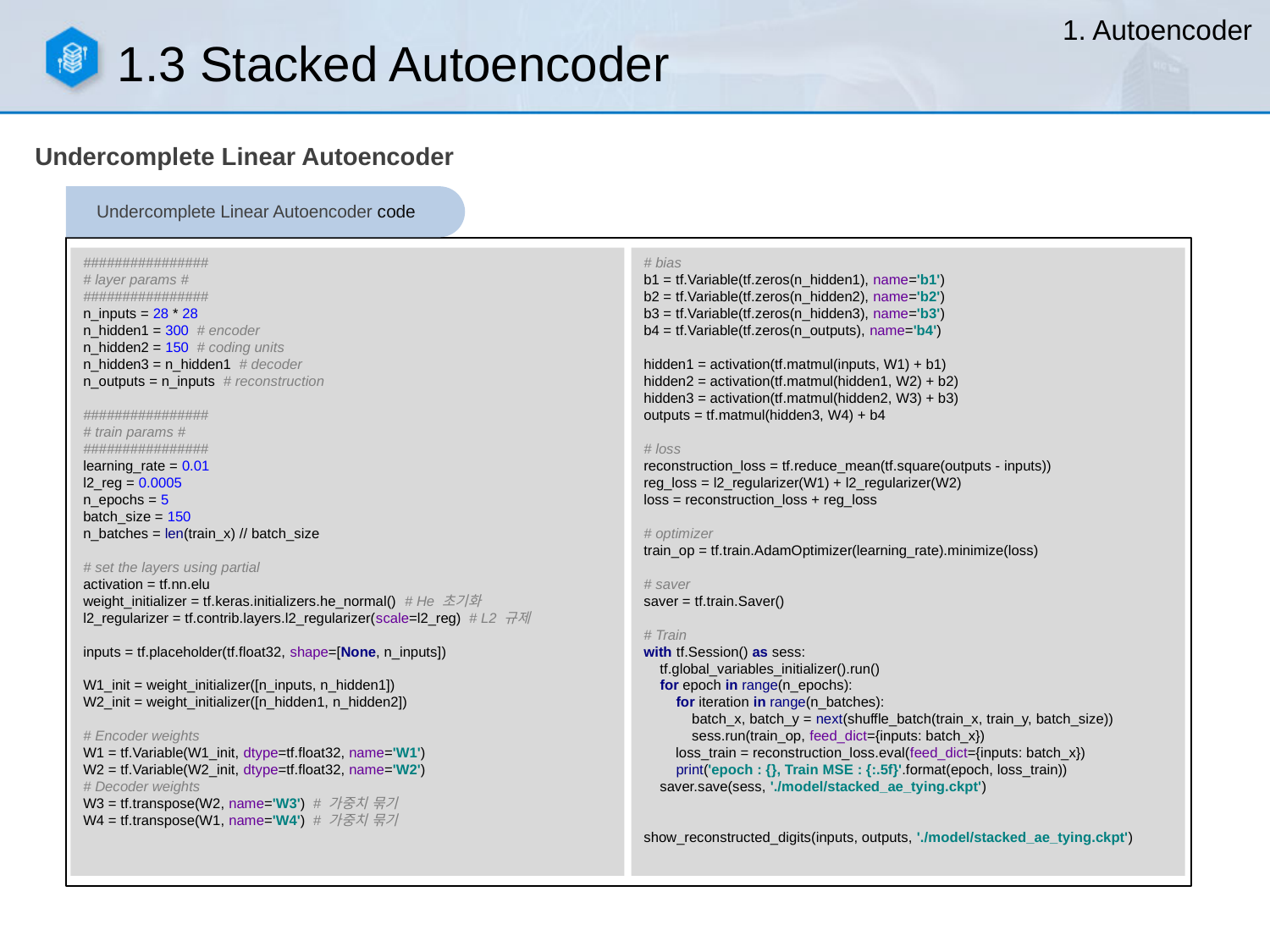

1. Autoencoder
1.3 Stacked Autoencoder
Undercomplete Linear Autoencoder

Undercomplete Linear Autoencoder code

################
# layer params #
################
n_inputs = 28 * 28
n_hidden1 = 300  # encoder
n_hidden2 = 150  # coding units
n_hidden3 = n_hidden1  # decoder
n_outputs = n_inputs  # reconstruction
################
# train params #
################
learning_rate = 0.01
l2_reg = 0.0005
n_epochs = 5
batch_size = 150
n_batches = len(train_x) // batch_size
# set the layers using partial
activation = tf.nn.elu
weight_initializer = tf.keras.initializers.he_normal()  # He 초기화
l2_regularizer = tf.contrib.layers.l2_regularizer(scale=l2_reg)  # L2 규제
inputs = tf.placeholder(tf.float32, shape=[None, n_inputs])
W1_init = weight_initializer([n_inputs, n_hidden1])
W2_init = weight_initializer([n_hidden1, n_hidden2])

# Encoder weights W1 = tf.Variable(W1_init, dtype=tf.float32, name='W1') W2 = tf.Variable(W2_init, dtype=tf.float32, name='W2') # Decoder weights W3 = tf.transpose(W2, name='W3')  # 가중치 묶기 W4 = tf.transpose(W1, name='W4')  # 가중치 묶기

# bias b1 = tf.Variable(tf.zeros(n_hidden1), name='b1') b2 = tf.Variable(tf.zeros(n_hidden2), name='b2') b3 = tf.Variable(tf.zeros(n_hidden3), name='b3') b4 = tf.Variable(tf.zeros(n_outputs), name='b4') hidden1 = activation(tf.matmul(inputs, W1) + b1) hidden2 = activation(tf.matmul(hidden1, W2) + b2) hidden3 = activation(tf.matmul(hidden2, W3) + b3) outputs = tf.matmul(hidden3, W4) + b4 # loss reconstruction_loss = tf.reduce_mean(tf.square(outputs - inputs)) reg_loss = l2_regularizer(W1) + l2_regularizer(W2) loss = reconstruction_loss + reg_loss # optimizer train_op = tf.train.AdamOptimizer(learning_rate).minimize(loss) # saver saver = tf.train.Saver() # Train with tf.Session() as sess: tf.global_variables_initializer().run() for epoch in range(n_epochs): for iteration in range(n_batches): batch_x, batch_y = next(shuffle_batch(train_x, train_y, batch_size)) sess.run(train_op, feed_dict={inputs: batch_x}) loss_train = reconstruction_loss.eval(feed_dict={inputs: batch_x}) print('epoch : {}, Train MSE : {:.5f}'.format(epoch, loss_train)) saver.save(sess, './model/stacked_ae_tying.ckpt') show_reconstructed_digits(inputs, outputs, './model/stacked_ae_tying.ckpt')